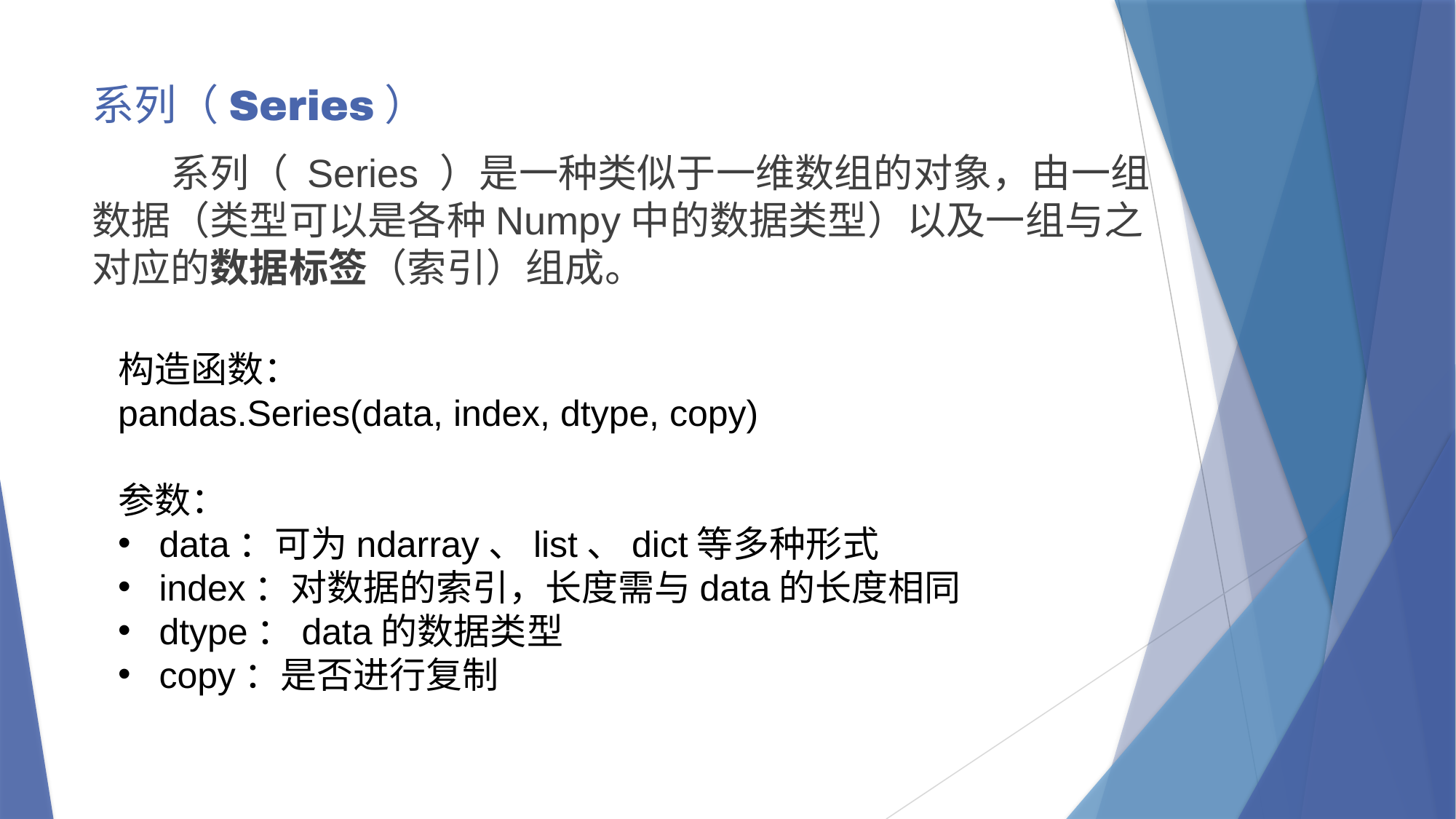

# 系列（Series）
　　系列（ Series ）是一种类似于一维数组的对象，由一组数据（类型可以是各种Numpy中的数据类型）以及一组与之对应的数据标签（索引）组成。
构造函数：
pandas.Series(data, index, dtype, copy)

参数：
data：可为ndarray、list、dict等多种形式
index：对数据的索引，长度需与data的长度相同
dtype：data的数据类型
copy：是否进行复制